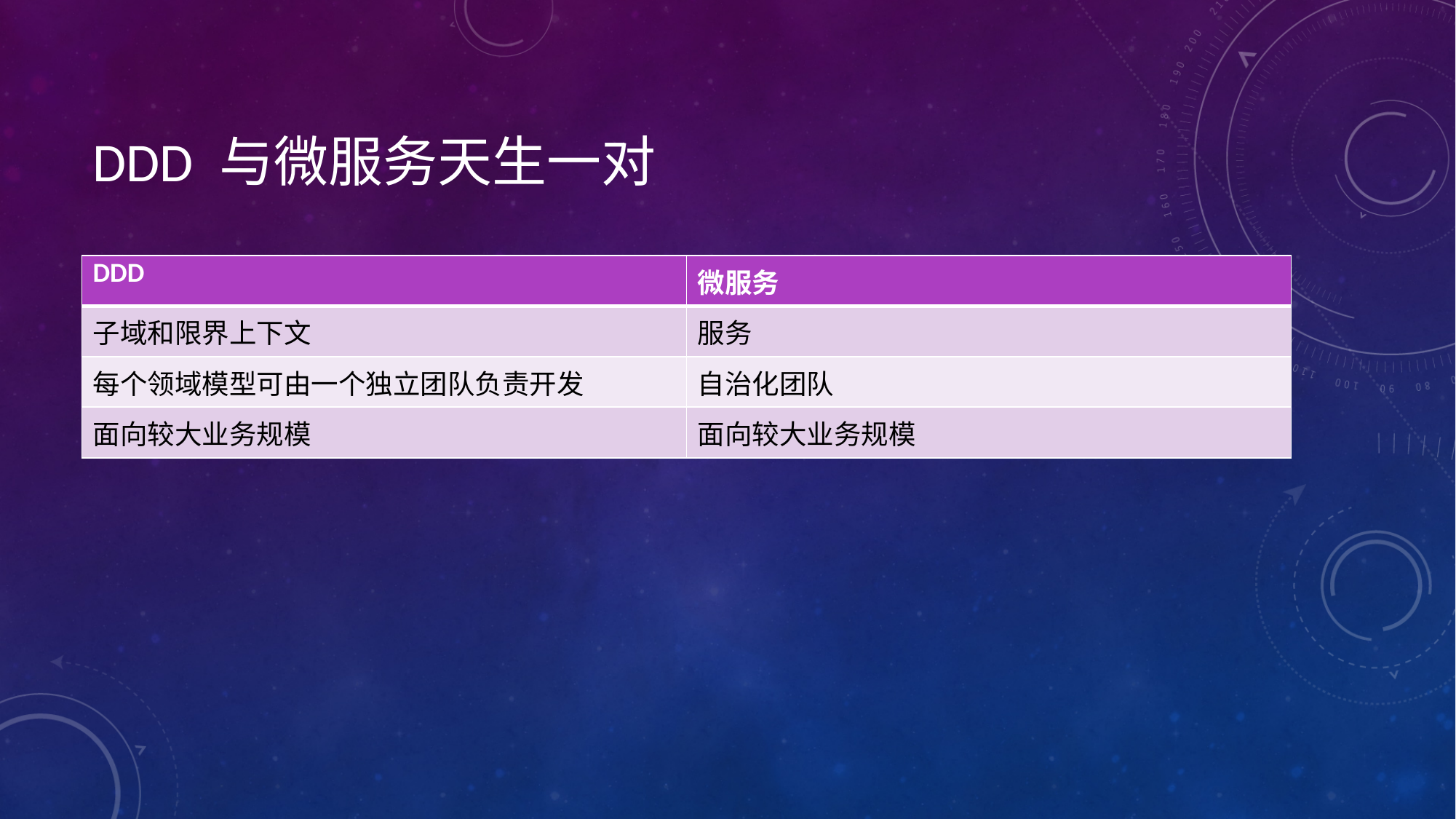

# DDD 与微服务天生一对
| DDD | 微服务 |
| --- | --- |
| 子域和限界上下文 | 服务 |
| 每个领域模型可由一个独立团队负责开发 | 自治化团队 |
| 面向较大业务规模 | 面向较大业务规模 |